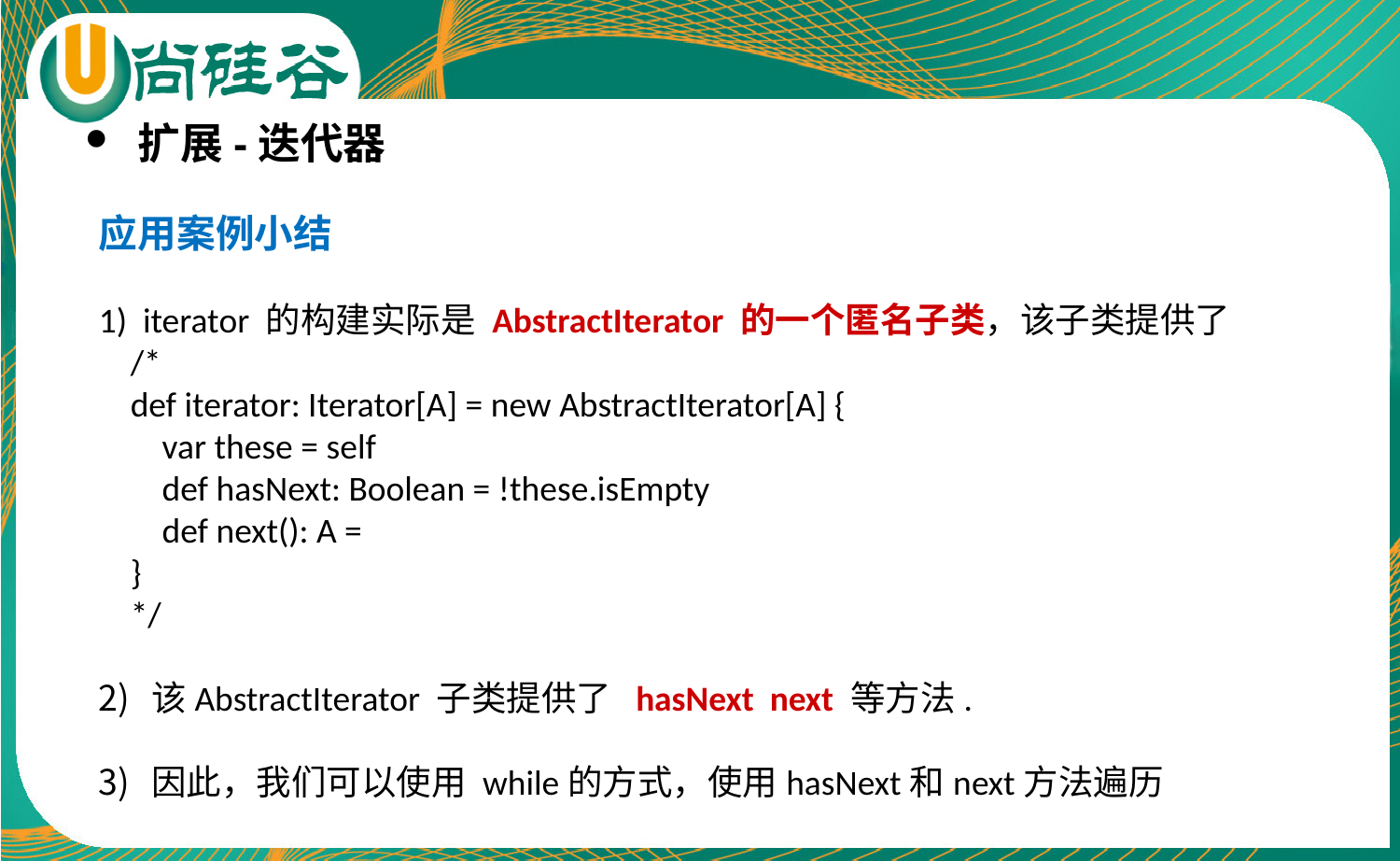

扩展-迭代器

应用案例小结

1)  iterator 的构建实际是 AbstractIterator 的一个匿名子类，该子类提供了
    /*
    def iterator: Iterator[A] = new AbstractIterator[A] {
        var these = self
        def hasNext: Boolean = !these.isEmpty
        def next(): A =
    }
    */

该AbstractIterator 子类提供了  hasNext  next 等方法.

因此，我们可以使用 while的方式，使用hasNext和next方法遍历